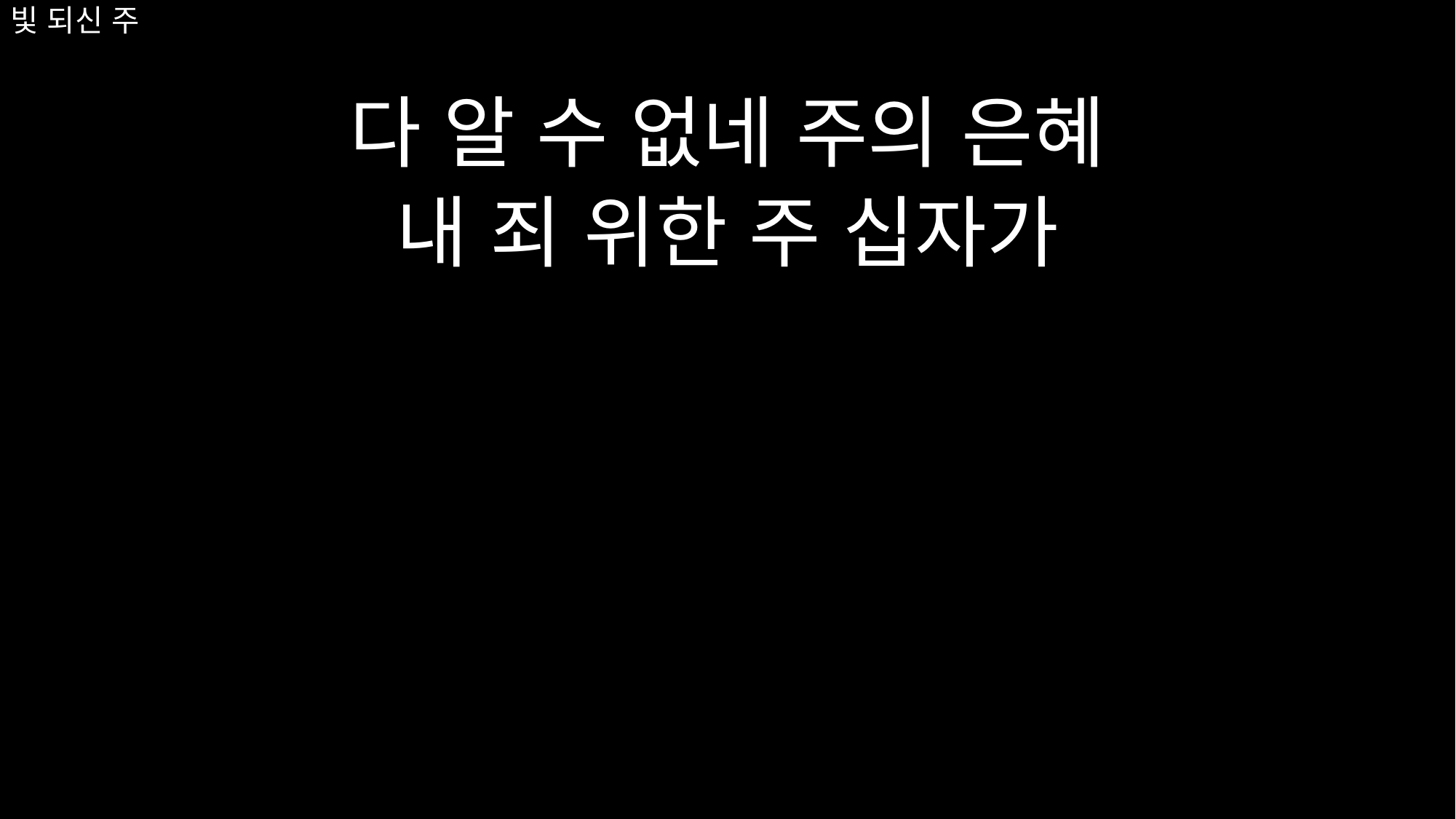

# 빛 되신 주
다 알 수 없네 주의 은혜
내 죄 위한 주 십자가